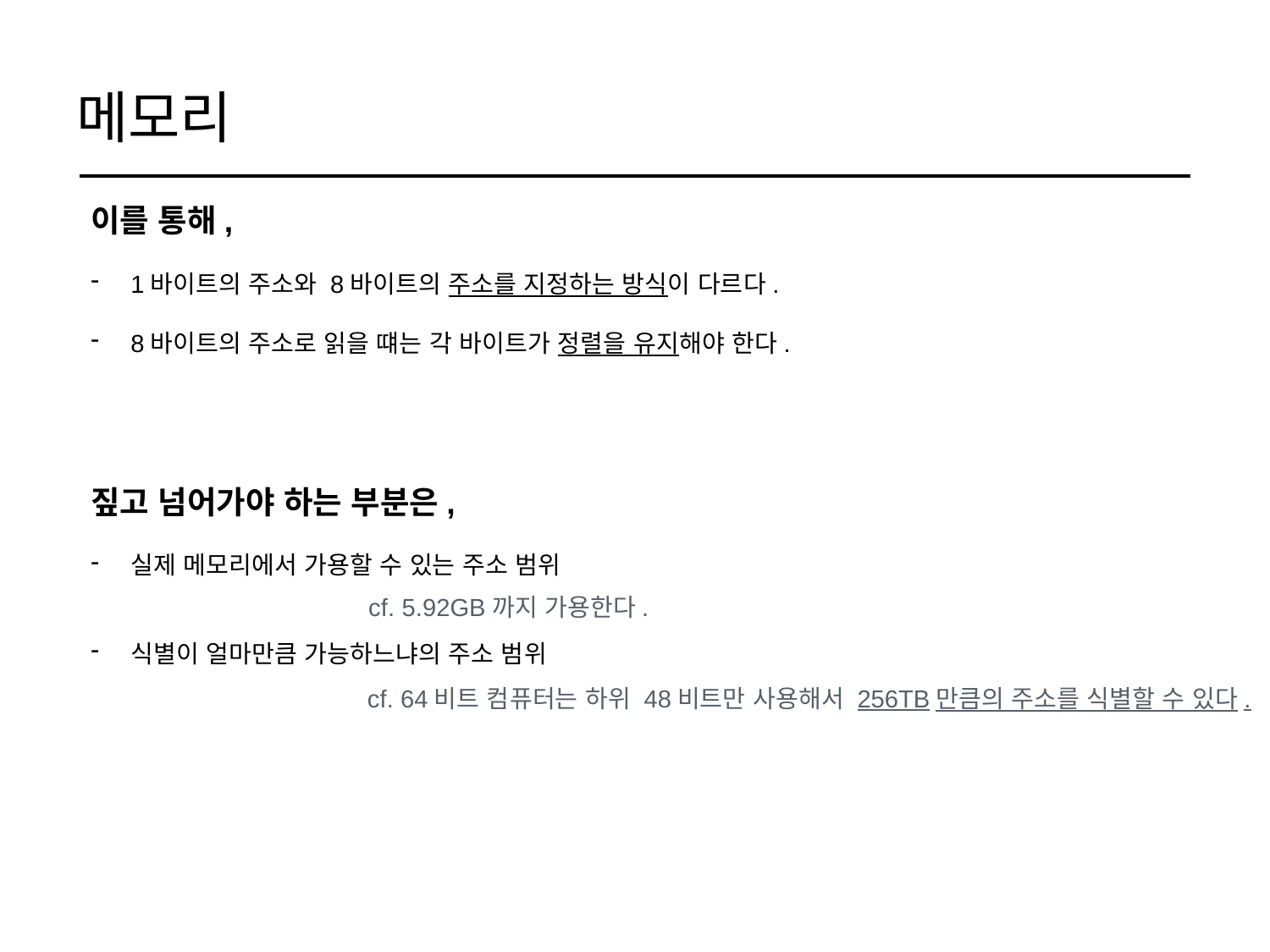

# 메모리
이를 통해,
1바이트의 주소와 8바이트의 주소를 지정하는 방식이 다르다.
8바이트의 주소로 읽을 떄는 각 바이트가 정렬을 유지해야 한다.
짚고 넘어가야 하는 부분은,
실제 메모리에서 가용할 수 있는 주소 범위
식별이 얼마만큼 가능하느냐의 주소 범위
cf. 5.92GB까지 가용한다.
cf. 64비트 컴퓨터는 하위 48비트만 사용해서 256TB만큼의 주소를 식별할 수 있다.